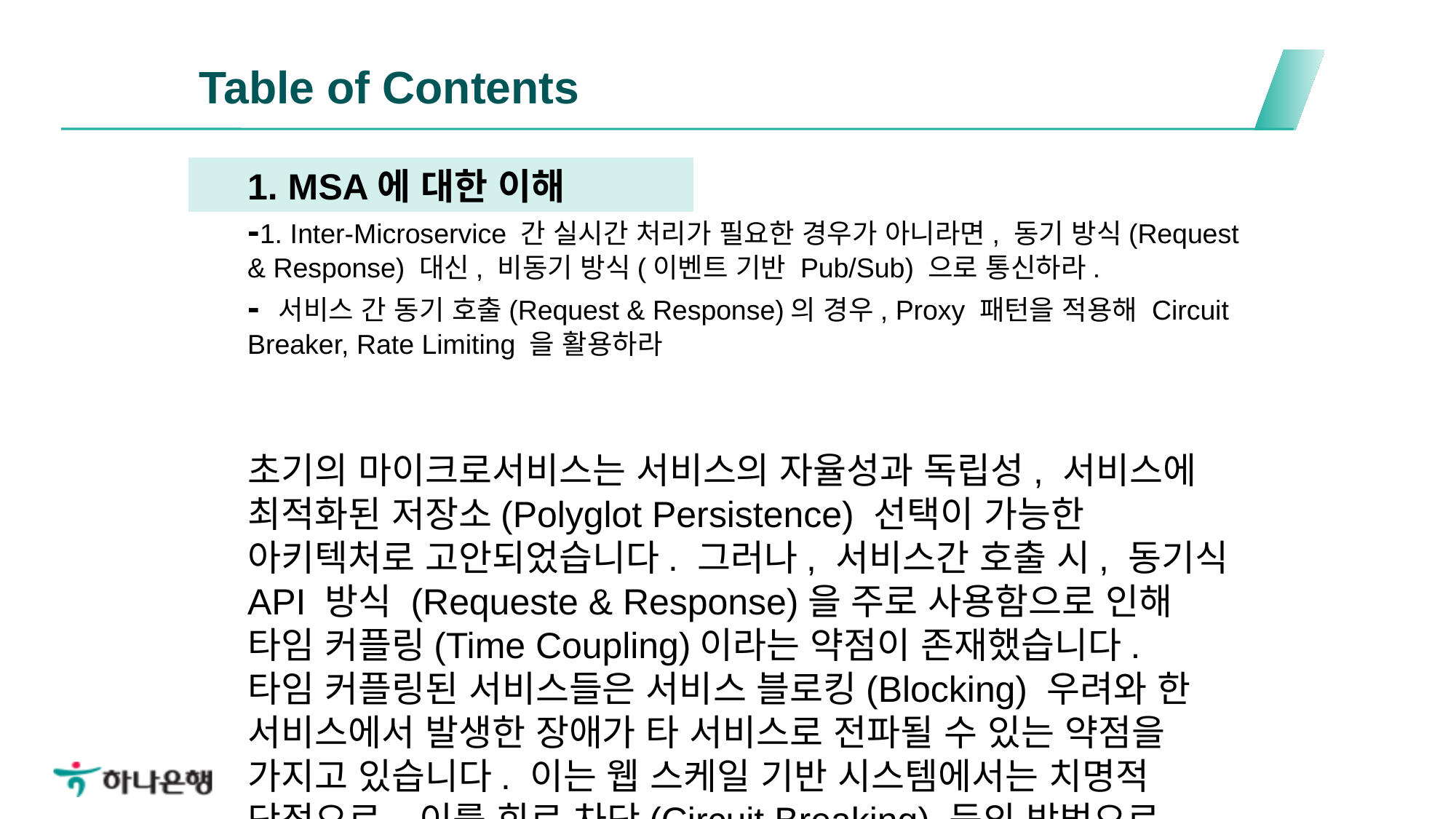

Table of Contents

1. MSA에 대한 이해
-1. Inter-Microservice 간 실시간 처리가 필요한 경우가 아니라면, 동기 방식(Request & Response) 대신, 비동기 방식(이벤트 기반 Pub/Sub) 으로 통신하라.
- 서비스 간 동기 호출(Request & Response)의 경우, Proxy 패턴을 적용해 Circuit Breaker, Rate Limiting 을 활용하라

초기의 마이크로서비스는 서비스의 자율성과 독립성, 서비스에 최적화된 저장소(Polyglot Persistence) 선택이 가능한 아키텍처로 고안되었습니다. 그러나, 서비스간 호출 시, 동기식 API 방식 (Requeste & Response)을 주로 사용함으로 인해 타임 커플링(Time Coupling)이라는 약점이 존재했습니다.
타임 커플링된 서비스들은 서비스 블로킹(Blocking) 우려와 한 서비스에서 발생한 장애가 타 서비스로 전파될 수 있는 약점을 가지고 있습니다. 이는 웹 스케일 기반 시스템에서는 치명적 단점으로, 이를 회로 차단(Circuit Breaking) 등의 방법으로 극복하려 하였습니다.

본 문서는 하나은행의 내부 보안자료로서 행외 반출 및 관계자외 공유를 엄금함